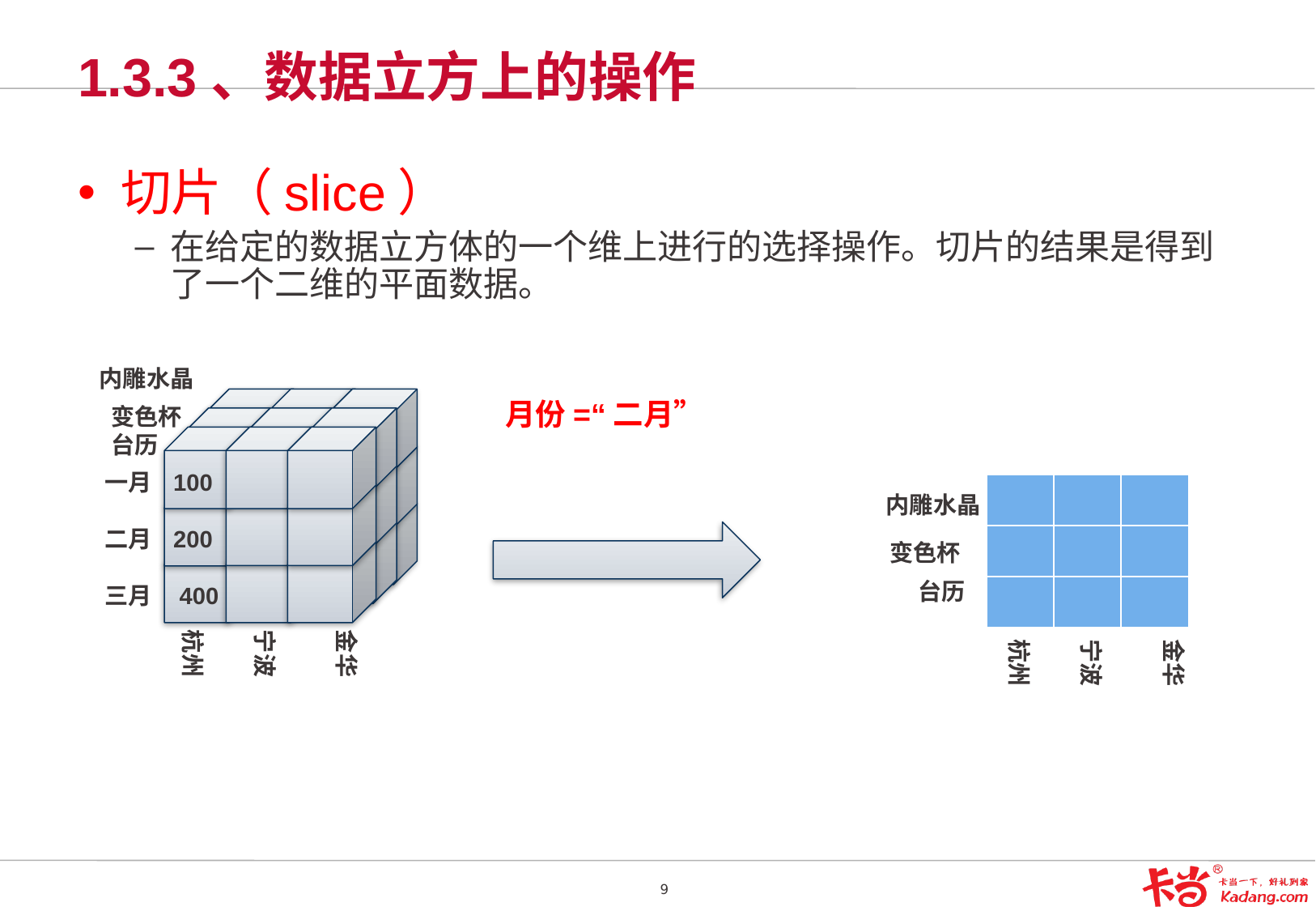

# 1.3.3、数据立方上的操作
切片（slice）
在给定的数据立方体的一个维上进行的选择操作。切片的结果是得到了一个二维的平面数据。
内雕水晶

月份=“二月”
变色杯

台历

一月
100

|  |  |  |
| --- | --- | --- |
|  |  |  |
|  |  |  |

内雕水晶

二月
200

变色杯

台历
三月
400
杭州
宁波
金华
杭州
宁波
金华